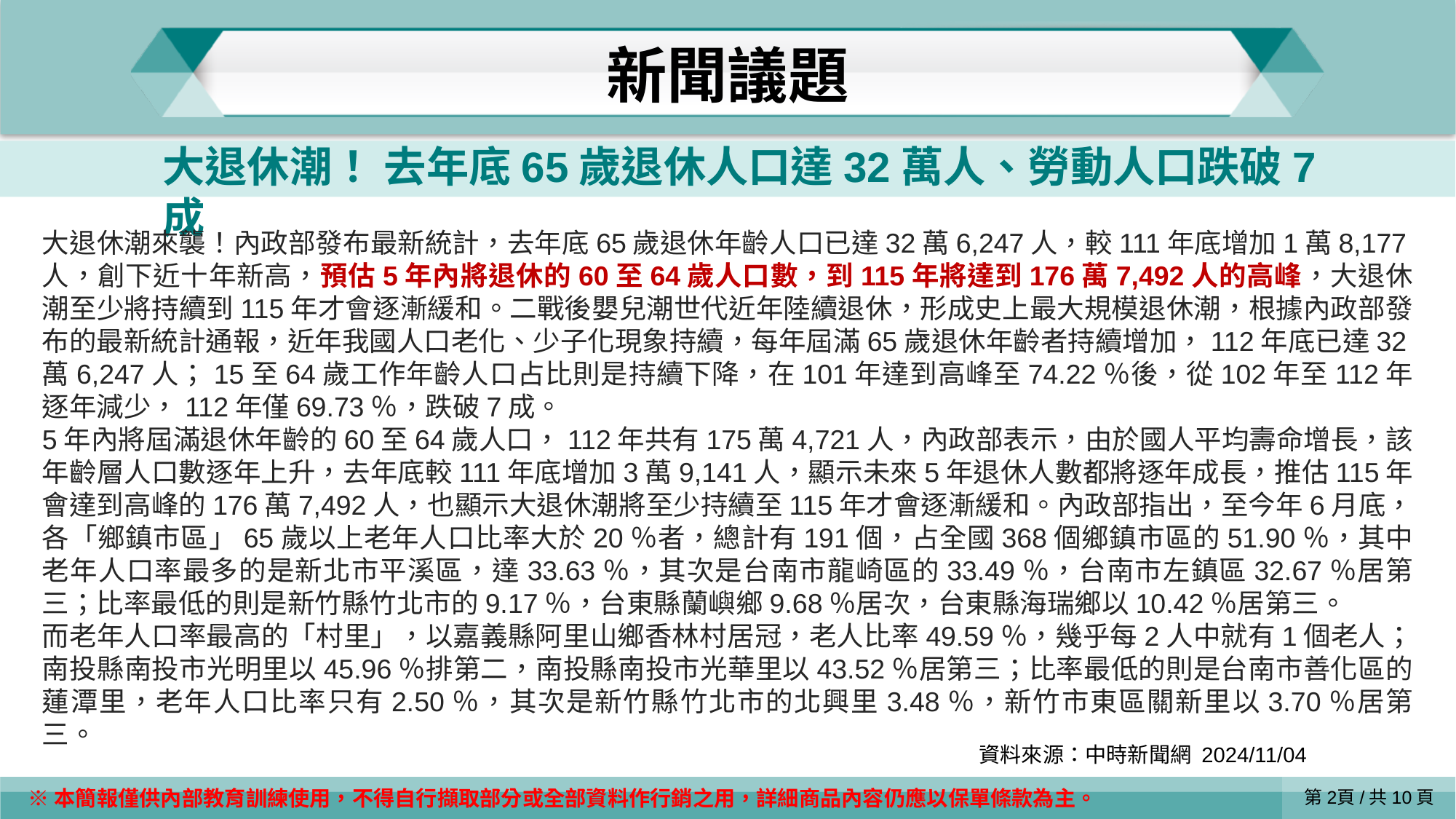

# 新聞議題
大退休潮！ 去年底65歲退休人口達32萬人、勞動人口跌破7成

大退休潮來襲！內政部發布最新統計，去年底65歲退休年齡人口已達32萬6,247人，較111年底增加1萬8,177人，創下近十年新高，預估5年內將退休的60至64歲人口數，到115年將達到176萬7,492人的高峰，大退休潮至少將持續到115年才會逐漸緩和。二戰後嬰兒潮世代近年陸續退休，形成史上最大規模退休潮，根據內政部發布的最新統計通報，近年我國人口老化、少子化現象持續，每年屆滿65歲退休年齡者持續增加，112年底已達32萬6,247人；15至64歲工作年齡人口占比則是持續下降，在101年達到高峰至74.22％後，從102年至112年逐年減少，112年僅69.73％，跌破7成。
5年內將屆滿退休年齡的60至64歲人口，112年共有175萬4,721人，內政部表示，由於國人平均壽命增長，該年齡層人口數逐年上升，去年底較111年底增加3萬9,141人，顯示未來5年退休人數都將逐年成長，推估115年會達到高峰的176萬7,492人，也顯示大退休潮將至少持續至115年才會逐漸緩和。內政部指出，至今年6月底，各「鄉鎮市區」65歲以上老年人口比率大於20％者，總計有191個，占全國368個鄉鎮市區的51.90％，其中老年人口率最多的是新北市平溪區，達33.63％，其次是台南市龍崎區的33.49％，台南市左鎮區32.67％居第三；比率最低的則是新竹縣竹北市的9.17％，台東縣蘭嶼鄉9.68％居次，台東縣海瑞鄉以10.42％居第三。
而老年人口率最高的「村里」，以嘉義縣阿里山鄉香林村居冠，老人比率49.59％，幾乎每2人中就有1個老人；南投縣南投市光明里以45.96％排第二，南投縣南投市光華里以43.52％居第三；比率最低的則是台南市善化區的蓮潭里，老年人口比率只有2.50％，其次是新竹縣竹北市的北興里3.48％，新竹市東區關新里以3.70％居第三。
資料來源：中時新聞網 2024/11/04